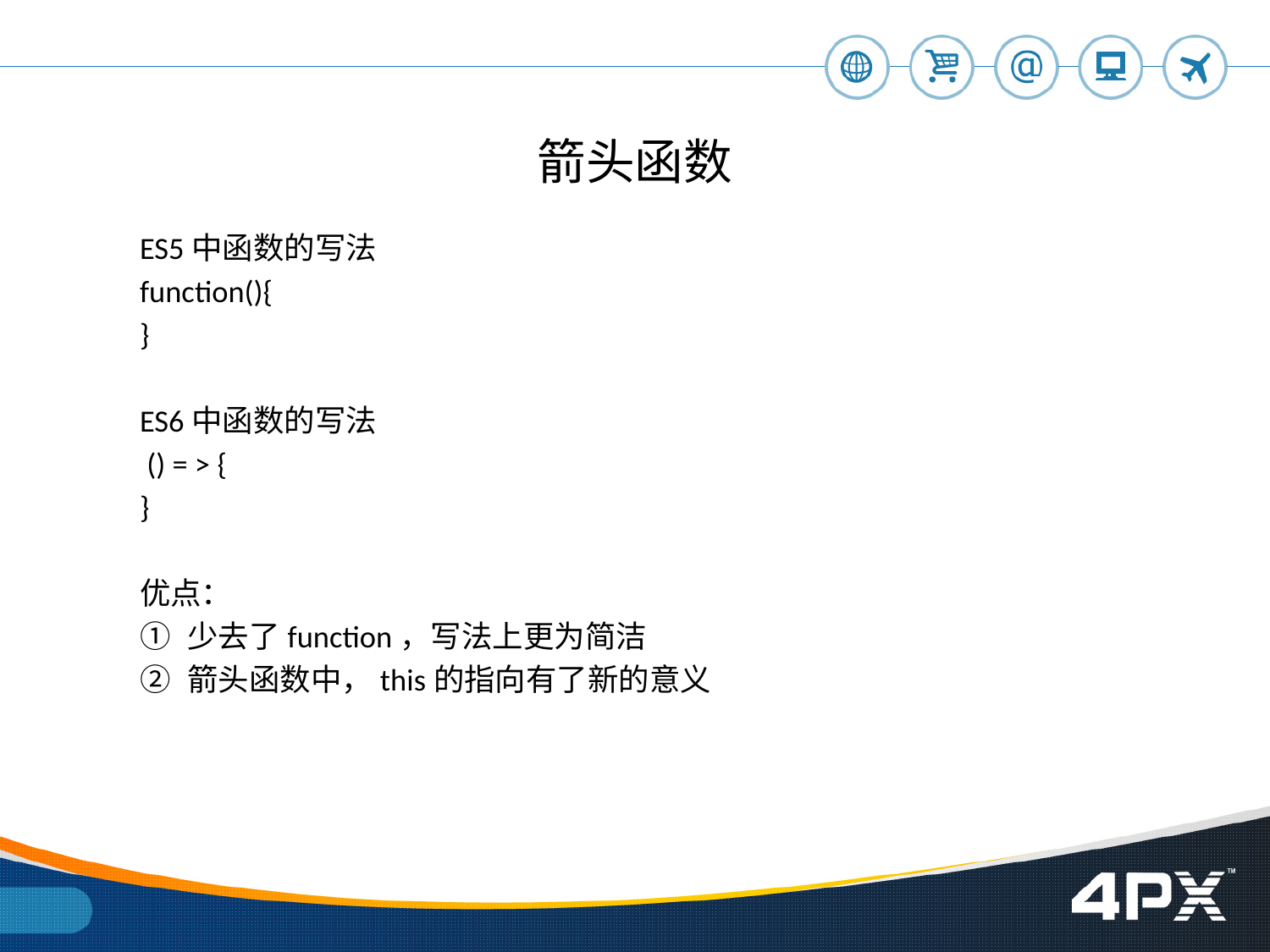

# 箭头函数
ES5中函数的写法
function(){
}

ES6中函数的写法
 () = > {
}

优点：
少去了function，写法上更为简洁
箭头函数中，this的指向有了新的意义